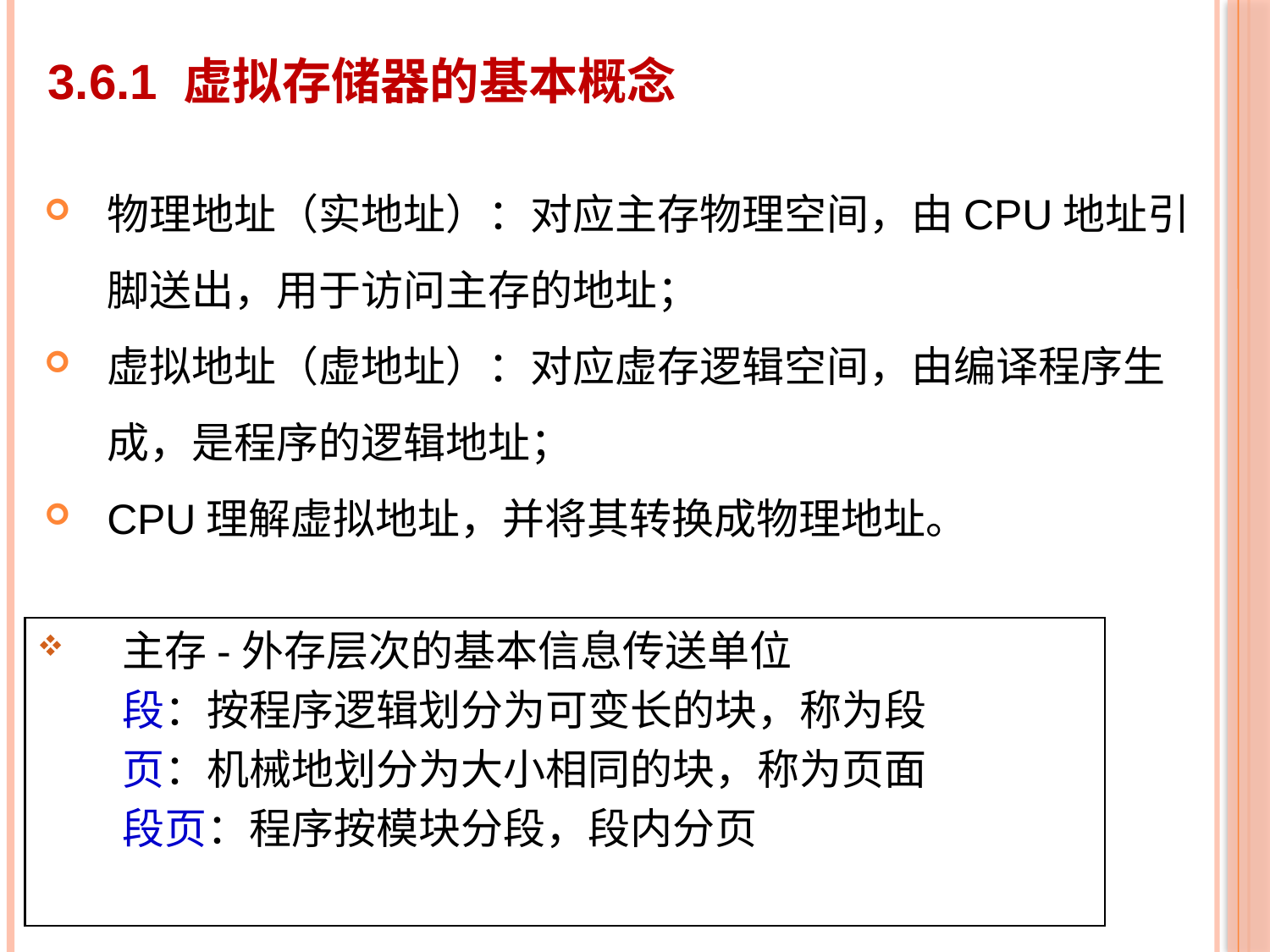

# 3.6.1 虚拟存储器的基本概念
物理地址（实地址）：对应主存物理空间，由CPU地址引脚送出，用于访问主存的地址；
虚拟地址（虚地址）：对应虚存逻辑空间，由编译程序生成，是程序的逻辑地址；
CPU理解虚拟地址，并将其转换成物理地址。
主存-外存层次的基本信息传送单位
	段：按程序逻辑划分为可变长的块，称为段
	页：机械地划分为大小相同的块，称为页面
	段页：程序按模块分段，段内分页